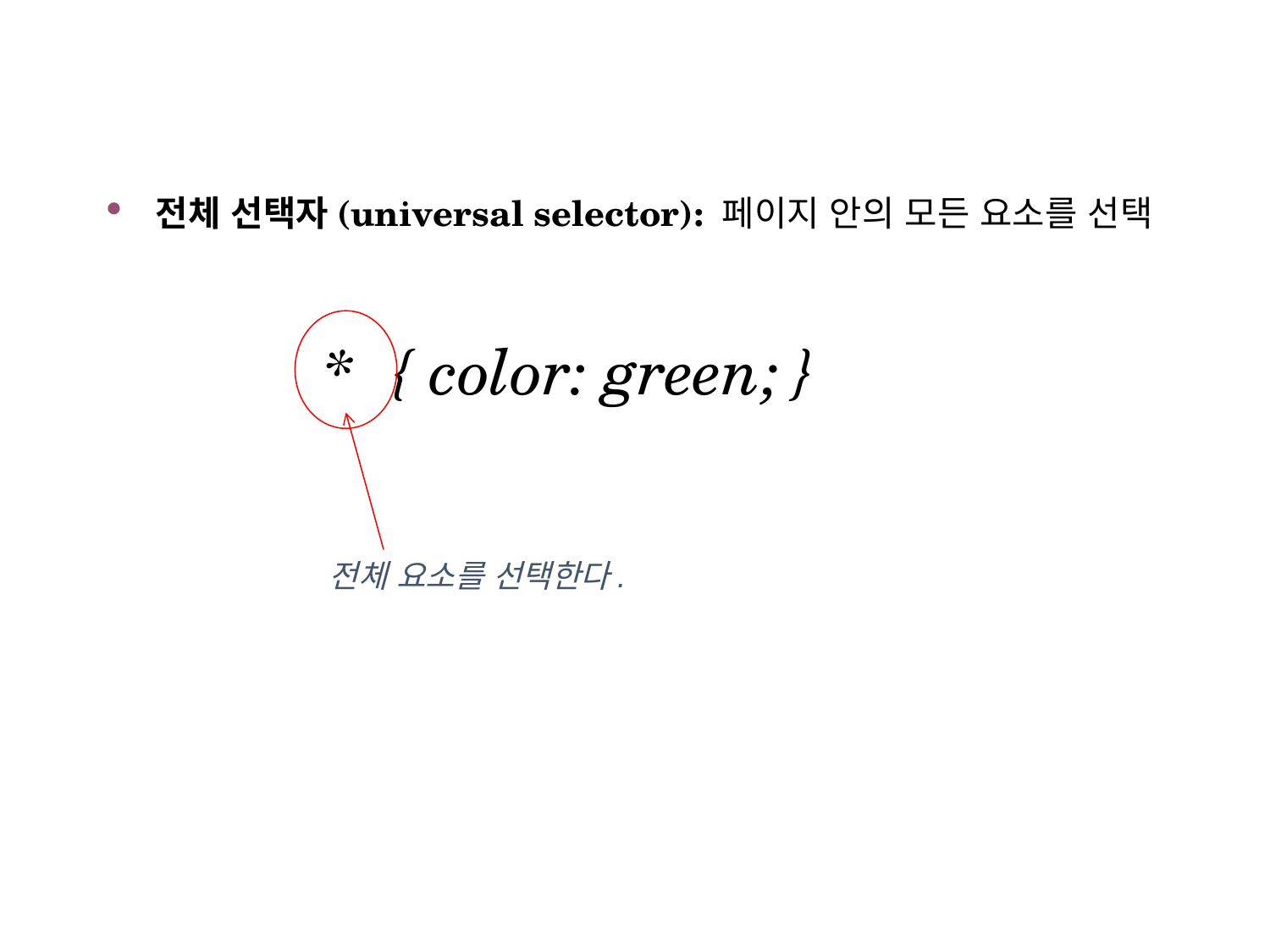

# 전체 선택자
전체 선택자(universal selector): 페이지 안의 모든 요소를 선택

*  { color: green; }
전체 요소를 선택한다.